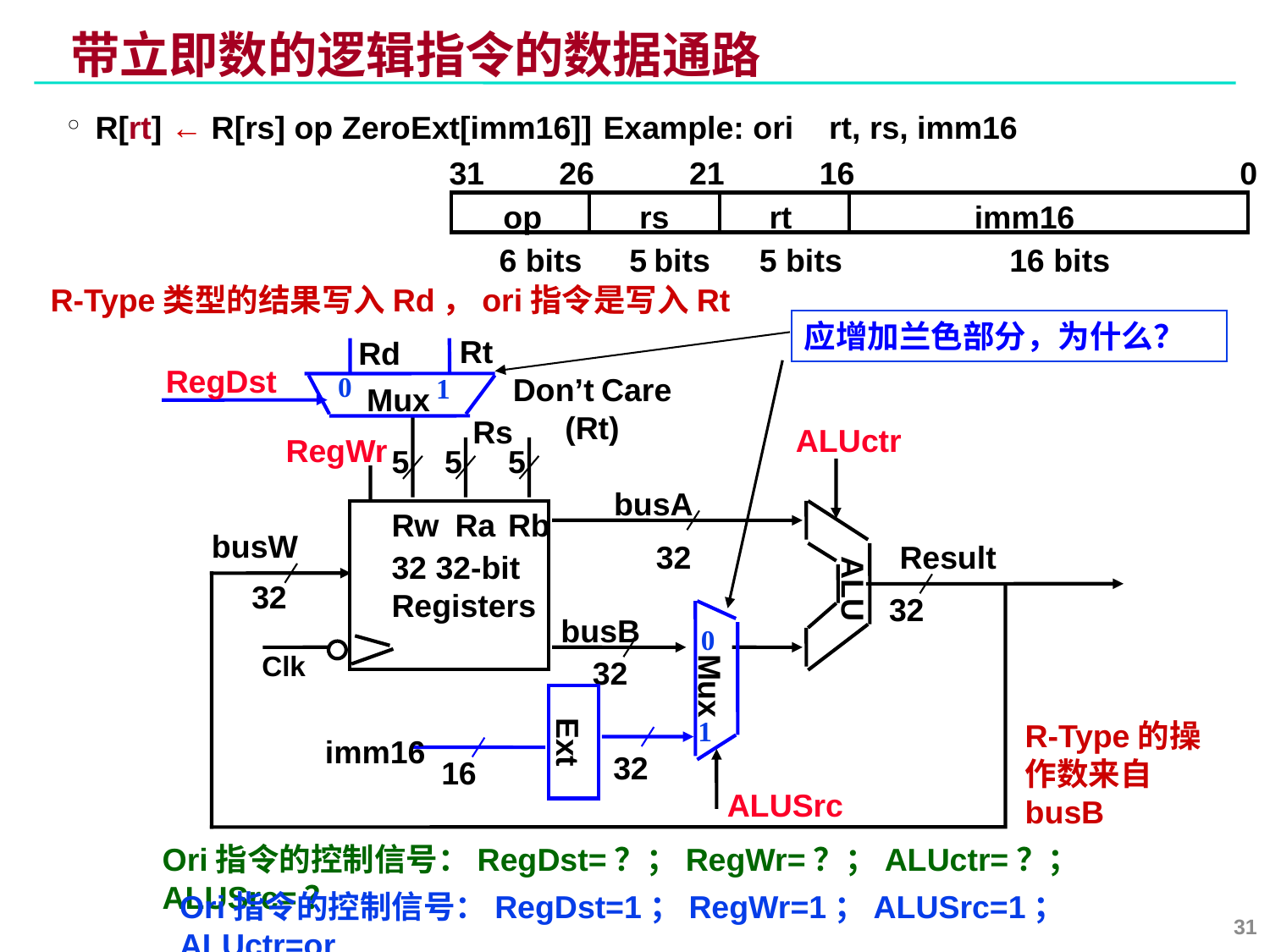

# 带立即数的逻辑指令的数据通路
R[rt] ← R[rs] op ZeroExt[imm16]] 	Example: ori    rt, rs, imm16
31
26
21
16
0
op

rs

rt

imm16

6 bits
5 bits
5 bits
16 bits
R-Type类型的结果写入Rd，ori指令是写入Rt
应增加兰色部分，为什么？

Rt
Rd

RegDst

Mux

0
1

Don’t Care
(Rt)
Rs
ALUctr

RegWr
5
5
5

busA
Rw
Ra
Rb

busW

32
Result
32 32-bit
Registers

ALU
32

32

imm16

32

Mux
   Ext

16
ALUSrc
0
1
busB

Clk

32

R-Type的操作数来自busB

Ori指令的控制信号：RegDst=？；RegWr=？；ALUctr=？；ALUSrc=？
Ori指令的控制信号：RegDst=1；RegWr=1；ALUSrc=1；ALUctr=or
31